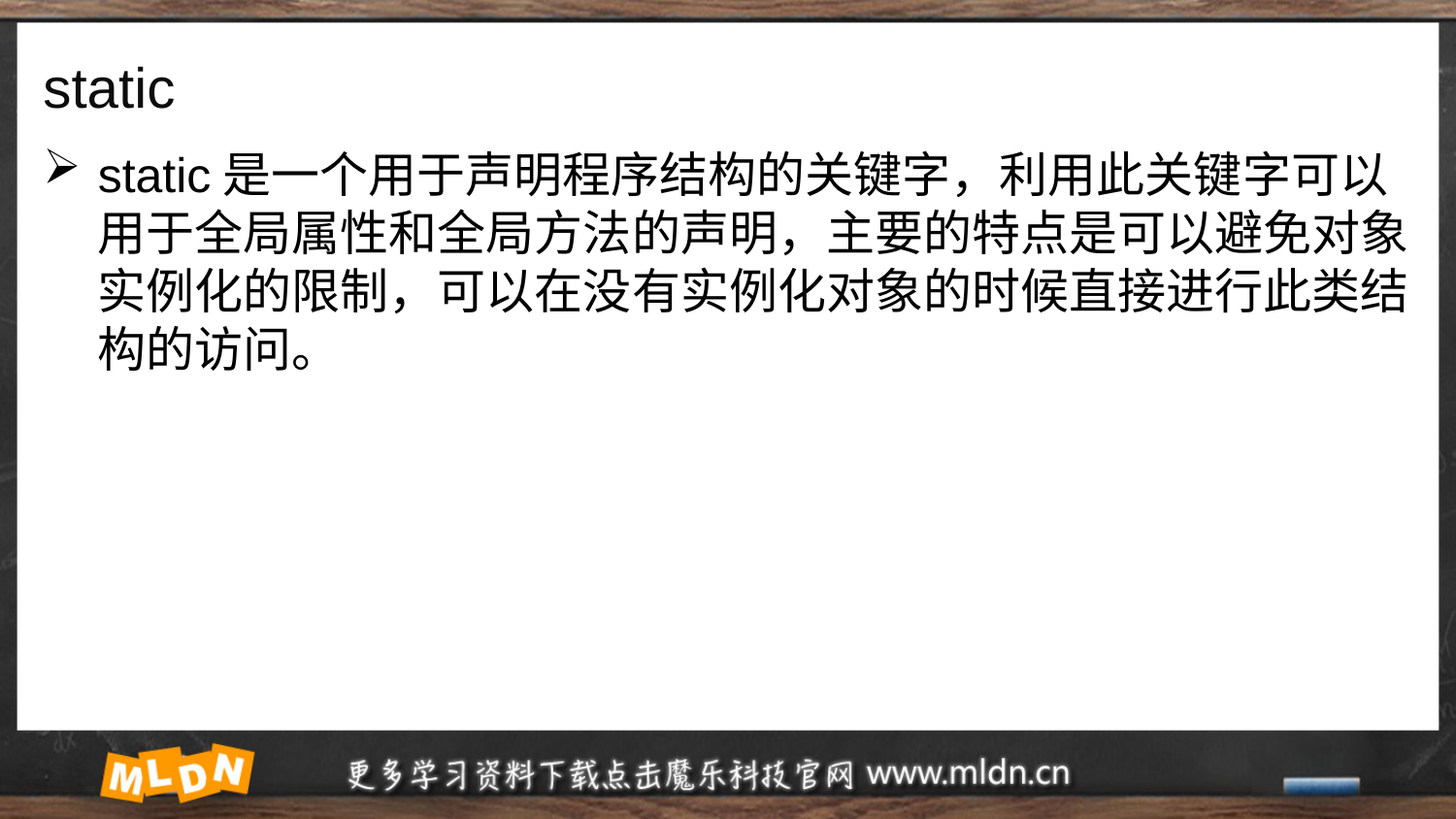

# static
static是一个用于声明程序结构的关键字，利用此关键字可以用于全局属性和全局方法的声明，主要的特点是可以避免对象实例化的限制，可以在没有实例化对象的时候直接进行此类结构的访问。